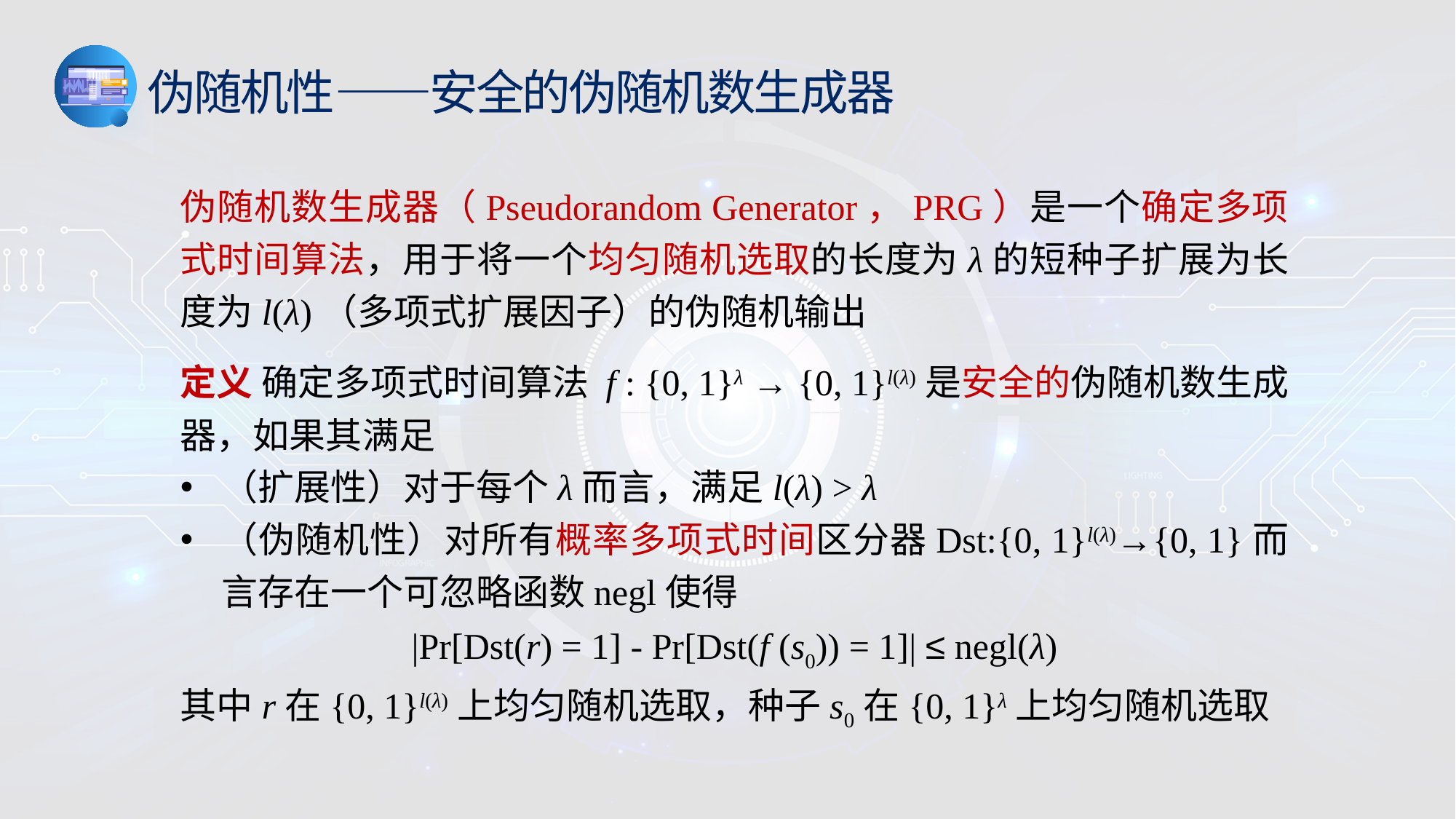

伪随机性——安全的伪随机数生成器

伪随机数生成器（Pseudorandom Generator，PRG）是一个确定多项式时间算法，用于将一个均匀随机选取的长度为λ的短种子扩展为长度为l(λ)（多项式扩展因子）的伪随机输出
定义 确定多项式时间算法 f : {0, 1}λ → {0, 1}l(λ)是安全的伪随机数生成器，如果其满足
（扩展性）对于每个λ而言，满足l(λ) > λ
（伪随机性）对所有概率多项式时间区分器Dst:{0, 1}l(λ)→{0, 1}而言存在一个可忽略函数negl使得
|Pr[Dst(r) = 1] - Pr[Dst(f (s0)) = 1]| ≤ negl(λ)
其中r在{0, 1}l(λ)上均匀随机选取，种子s0在{0, 1}λ上均匀随机选取